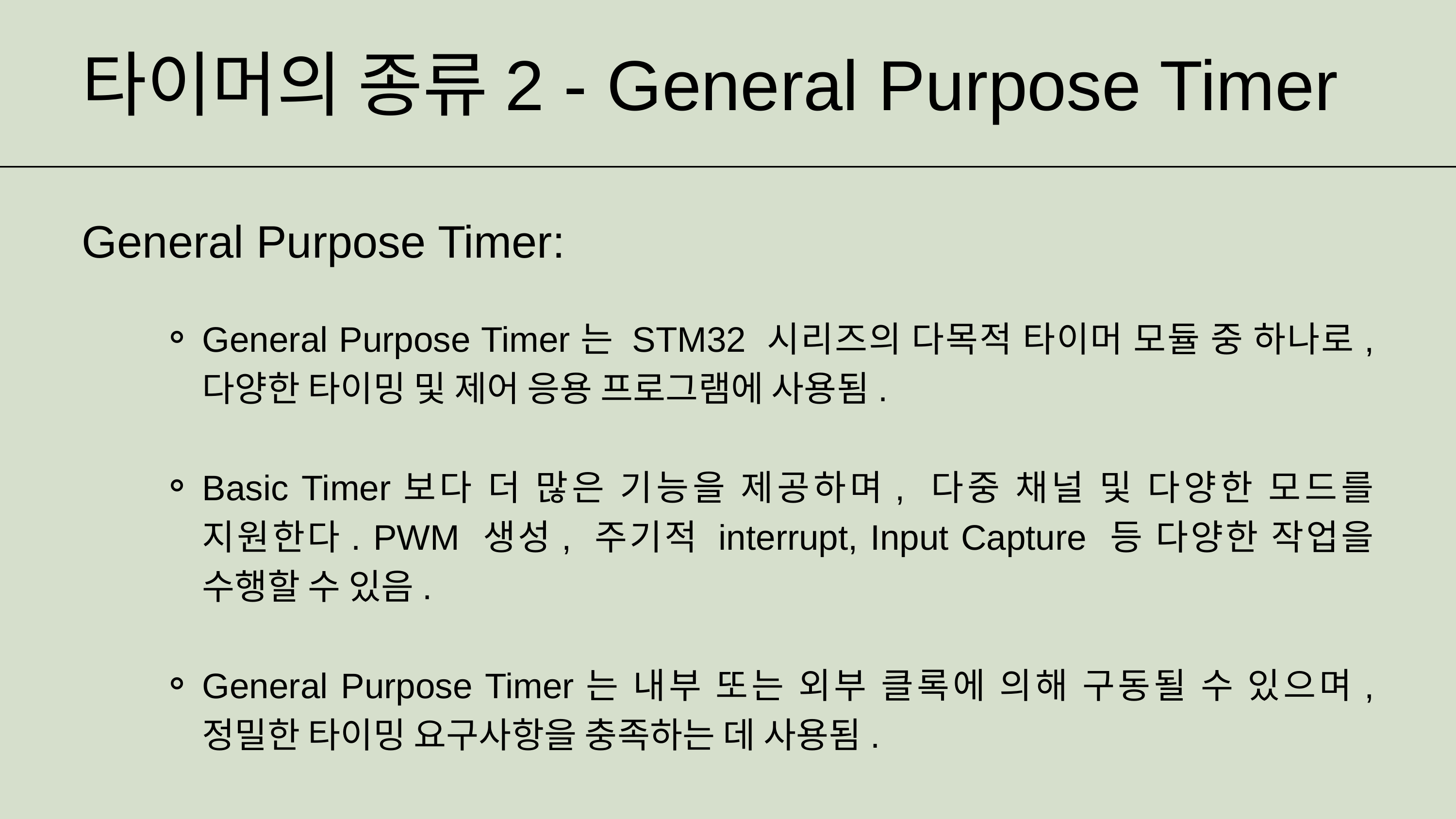

타이머의 종류2 - General Purpose Timer

General Purpose Timer:

General Purpose Timer는 STM32 시리즈의 다목적 타이머 모듈 중 하나로, 다양한 타이밍 및 제어 응용 프로그램에 사용됨.

Basic Timer보다 더 많은 기능을 제공하며, 다중 채널 및 다양한 모드를 지원한다. PWM 생성, 주기적 interrupt, Input Capture 등 다양한 작업을 수행할 수 있음.

General Purpose Timer는 내부 또는 외부 클록에 의해 구동될 수 있으며, 정밀한 타이밍 요구사항을 충족하는 데 사용됨.